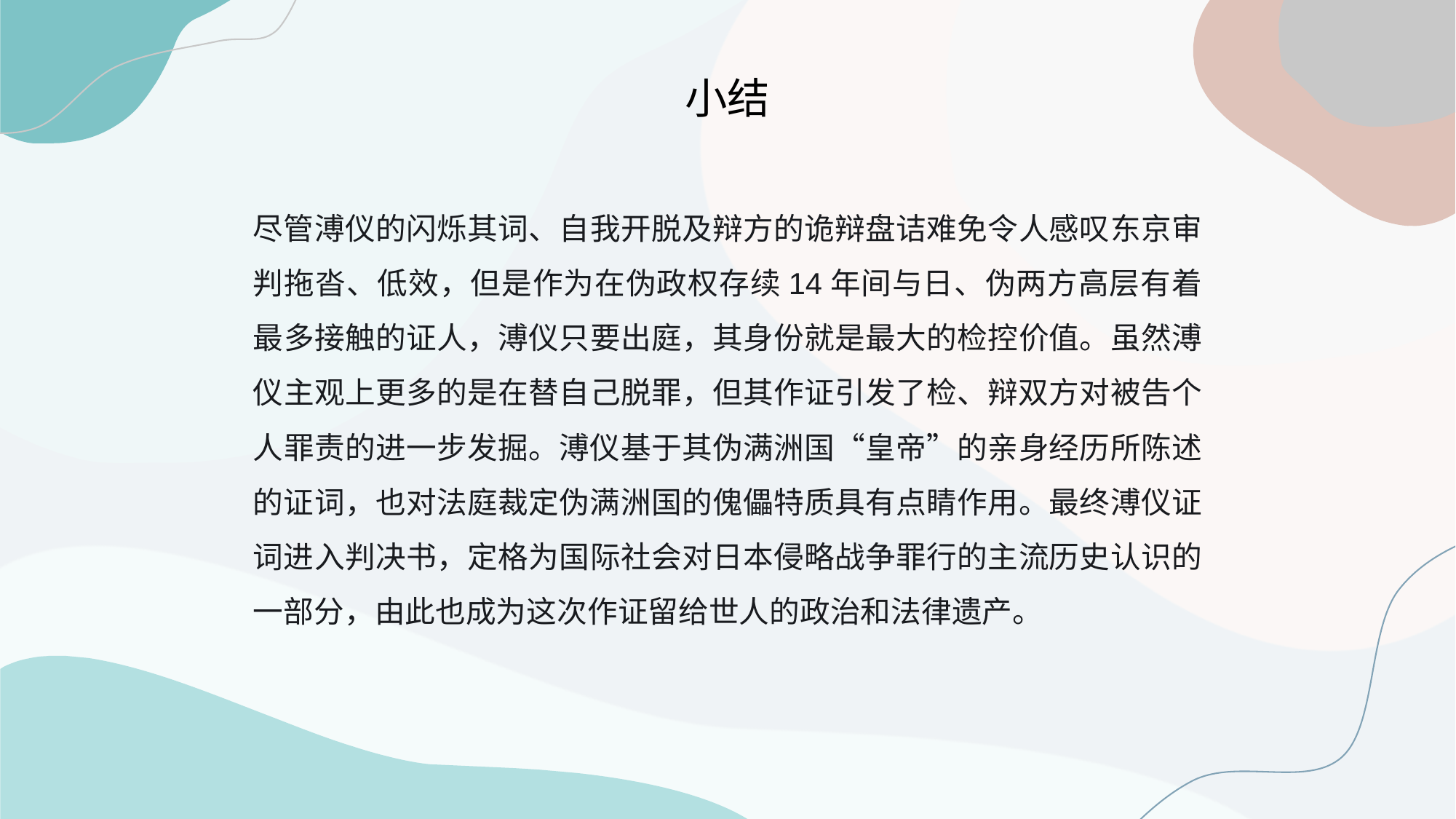

小结
尽管溥仪的闪烁其词、自我开脱及辩方的诡辩盘诘难免令人感叹东京审判拖沓、低效，但是作为在伪政权存续14年间与日、伪两方高层有着最多接触的证人，溥仪只要出庭，其身份就是最大的检控价值。虽然溥仪主观上更多的是在替自己脱罪，但其作证引发了检、辩双方对被告个人罪责的进一步发掘。溥仪基于其伪满洲国“皇帝”的亲身经历所陈述的证词，也对法庭裁定伪满洲国的傀儡特质具有点睛作用。最终溥仪证词进入判决书，定格为国际社会对日本侵略战争罪行的主流历史认识的一部分，由此也成为这次作证留给世人的政治和法律遗产。